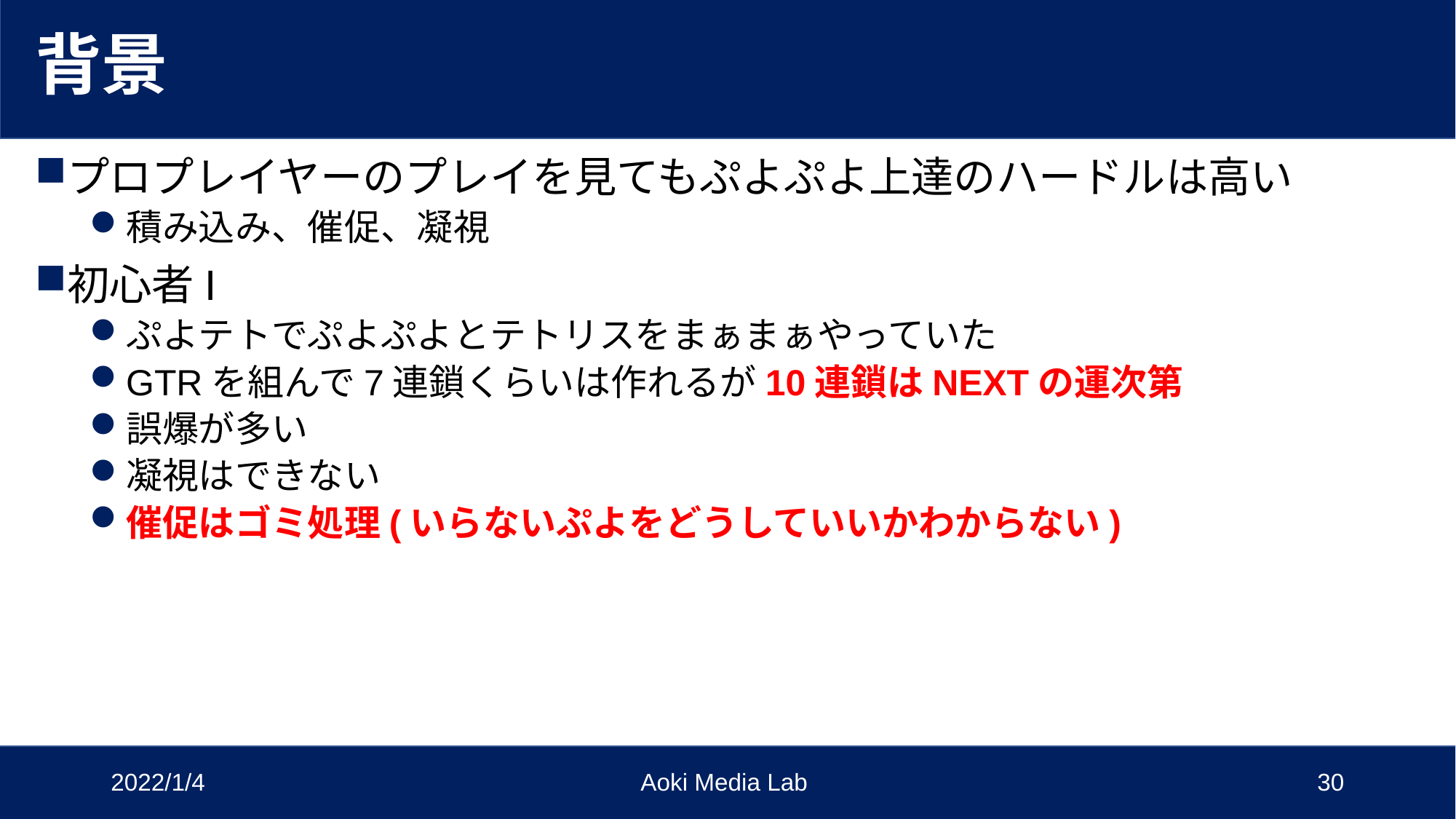

# 背景
プロプレイヤーのプレイを見てもぷよぷよ上達のハードルは高い
積み込み、催促、凝視
初心者I
ぷよテトでぷよぷよとテトリスをまぁまぁやっていた
GTRを組んで7連鎖くらいは作れるが10連鎖はNEXTの運次第
誤爆が多い
凝視はできない
催促はゴミ処理(いらないぷよをどうしていいかわからない)

2022/1/4
Aoki Media Lab
30